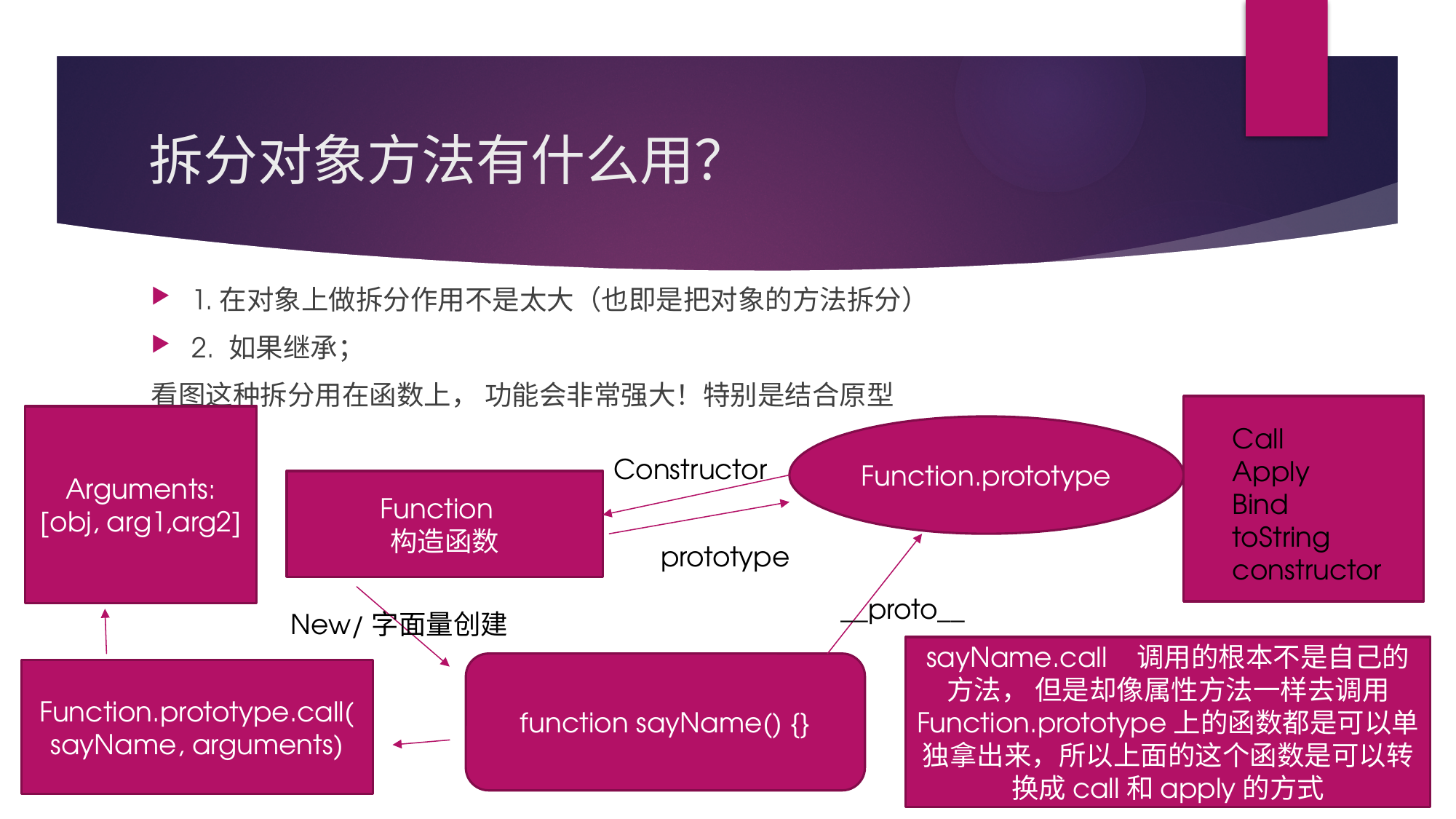

# 拆分对象方法有什么用？
1.在对象上做拆分作用不是太大（也即是把对象的方法拆分）
2. 如果继承；
看图这种拆分用在函数上， 功能会非常强大！特别是结合原型

Arguments:
[obj, arg1,arg2]
Function.prototype
Call
Apply
Bind
toString
constructor
Constructor
Function
构造函数
prototype
__proto__
New/字面量创建
sayName.call   调用的根本不是自己的方法， 但是却像属性方法一样去调用
Function.prototype上的函数都是可以单独拿出来，所以上面的这个函数是可以转换成call和apply的方式
function sayName() {}
Function.prototype.call( sayName, arguments)